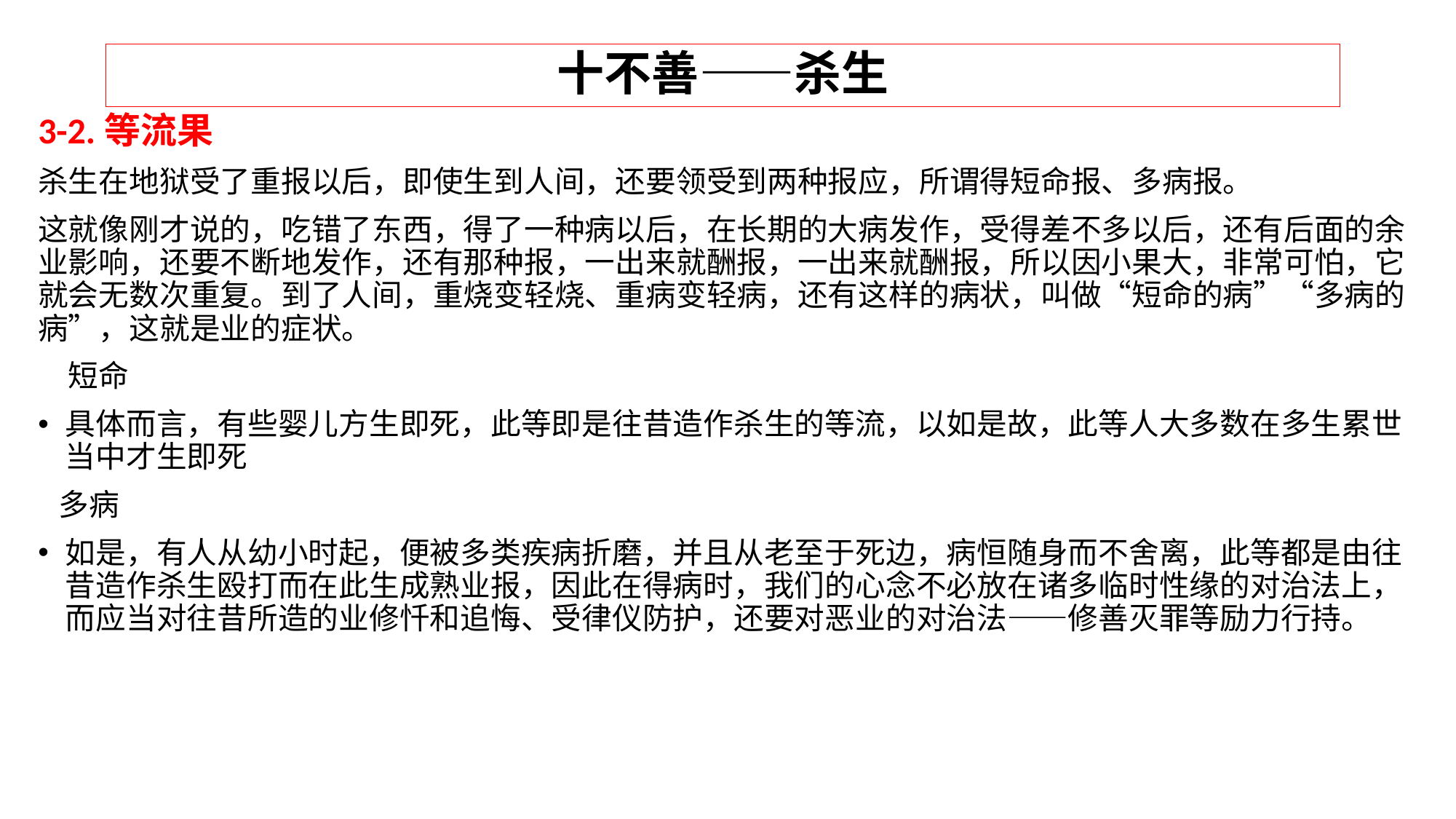

# 十不善——杀生
3-2.等流果
杀生在地狱受了重报以后，即使生到人间，还要领受到两种报应，所谓得短命报、多病报。
这就像刚才说的，吃错了东西，得了一种病以后，在长期的大病发作，受得差不多以后，还有后面的余业影响，还要不断地发作，还有那种报，一出来就酬报，一出来就酬报，所以因小果大，非常可怕，它就会无数次重复。到了人间，重烧变轻烧、重病变轻病，还有这样的病状，叫做“短命的病”“多病的病”，这就是业的症状。
　短命
具体而言，有些婴儿方生即死，此等即是往昔造作杀生的等流，以如是故，此等人大多数在多生累世当中才生即死
  多病
如是，有人从幼小时起，便被多类疾病折磨，并且从老至于死边，病恒随身而不舍离，此等都是由往昔造作杀生殴打而在此生成熟业报，因此在得病时，我们的心念不必放在诸多临时性缘的对治法上，而应当对往昔所造的业修忏和追悔、受律仪防护，还要对恶业的对治法——修善灭罪等励力行持。